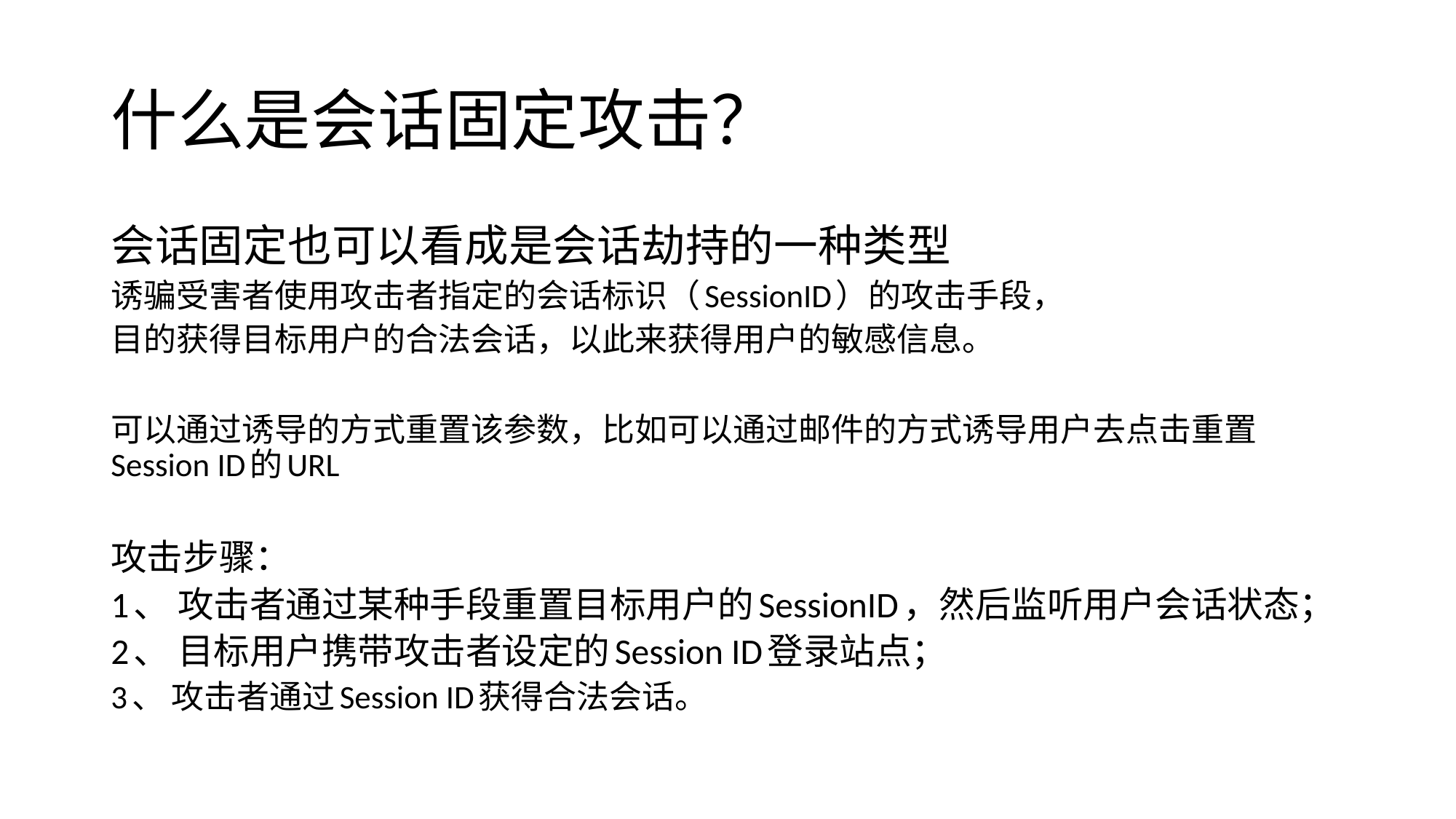

# 什么是会话固定攻击？
会话固定也可以看成是会话劫持的一种类型
诱骗受害者使用攻击者指定的会话标识（SessionID）的攻击手段，
目的获得目标用户的合法会话，以此来获得用户的敏感信息。

可以通过诱导的方式重置该参数，比如可以通过邮件的方式诱导用户去点击重置Session ID的URL

攻击步骤：
1、 攻击者通过某种手段重置目标用户的SessionID，然后监听用户会话状态；
2、 目标用户携带攻击者设定的Session ID登录站点；
3、 攻击者通过Session ID获得合法会话。